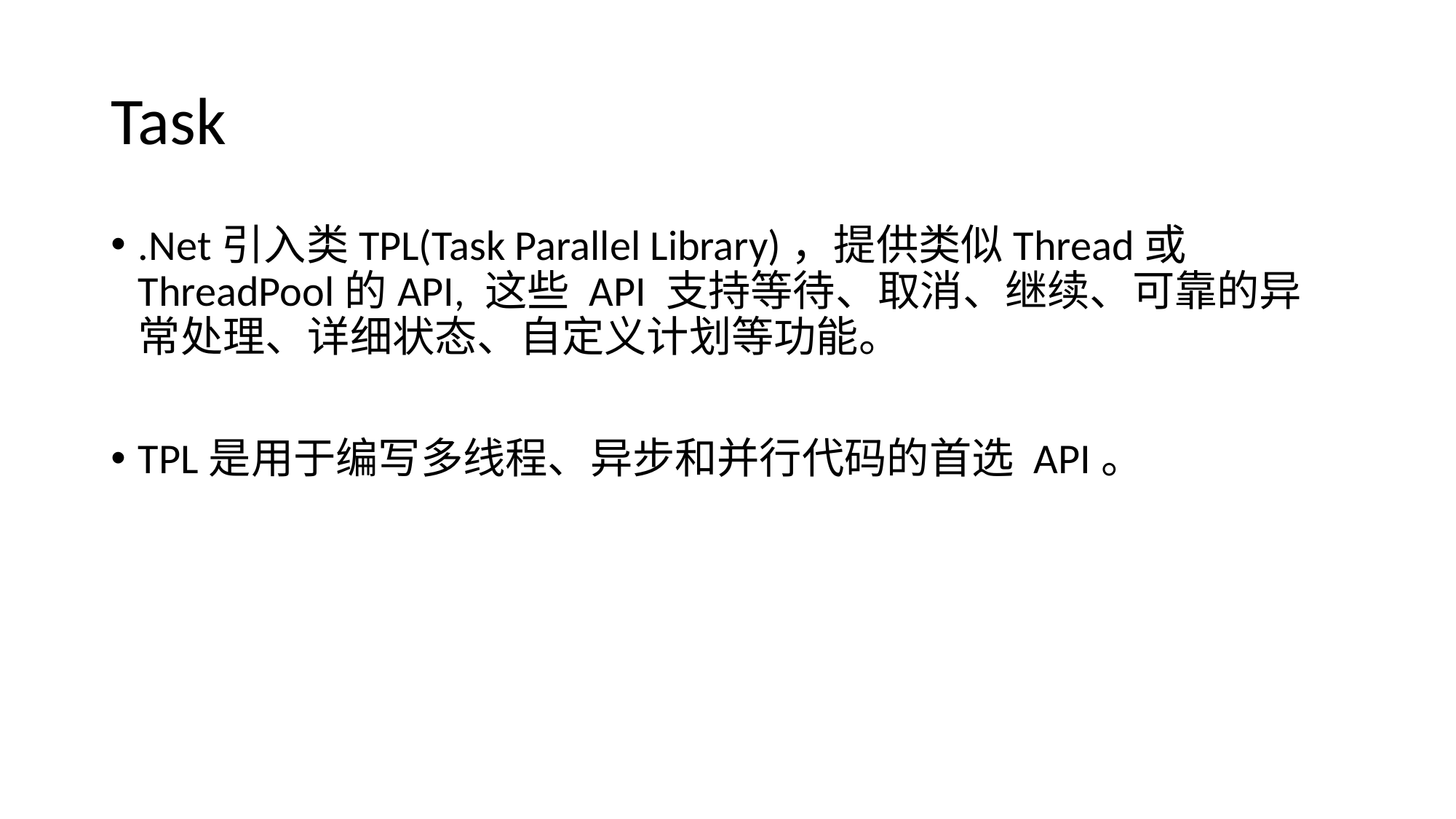

# Task
.Net引入类TPL(Task Parallel Library)，提供类似Thread或ThreadPool的API, 这些 API 支持等待、取消、继续、可靠的异常处理、详细状态、自定义计划等功能。

TPL是用于编写多线程、异步和并行代码的首选 API。